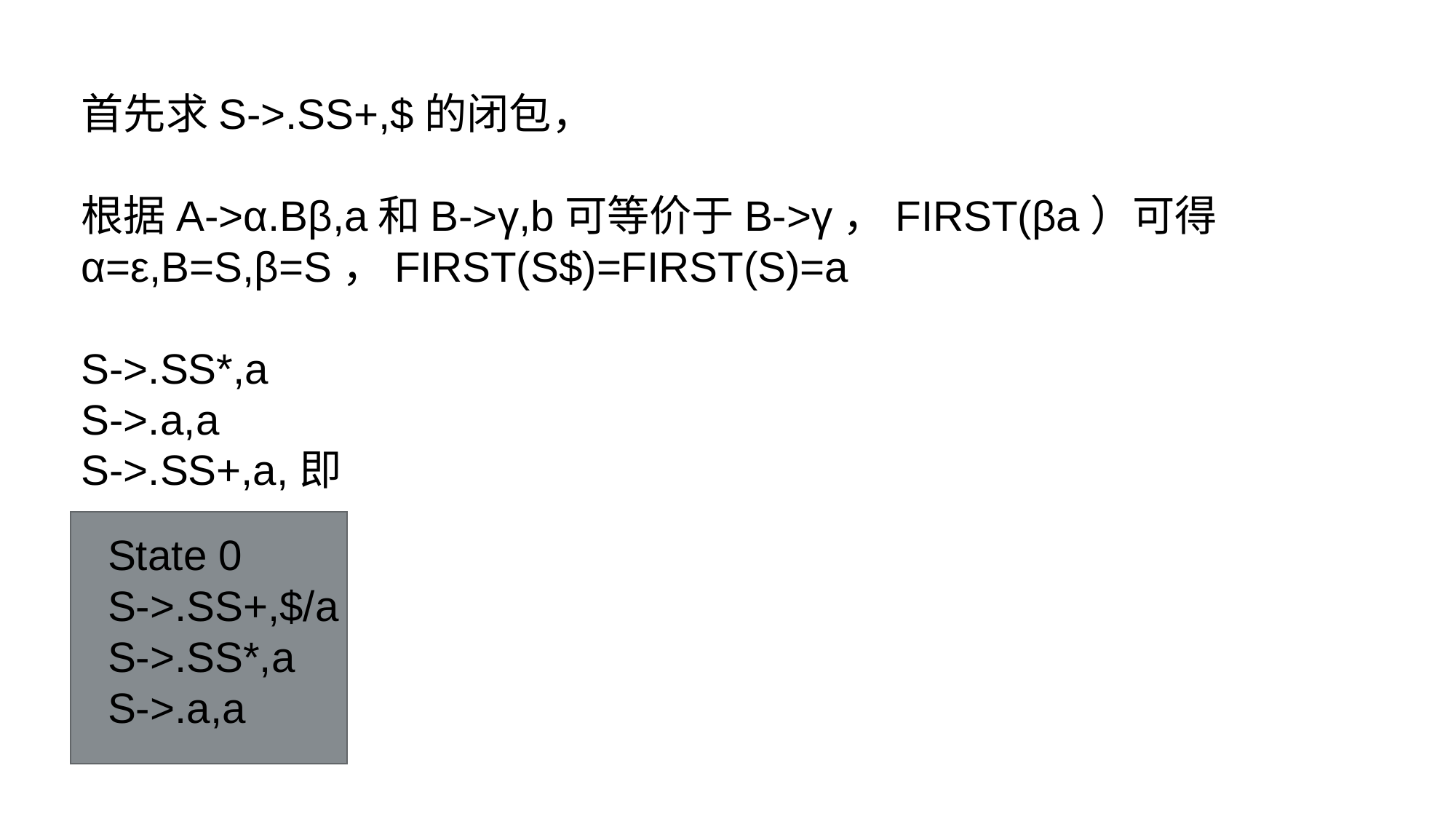

首先求S->.SS+,$的闭包，

根据A->α.Bβ,a和B->γ,b可等价于B->γ，FIRST(βa）可得
α=ε,B=S,β=S，FIRST(S$)=FIRST(S)=a

S->.SS*,a
S->.a,a
S->.SS+,a,即

State 0
S->.SS+,$/a
S->.SS*,a
S->.a,a